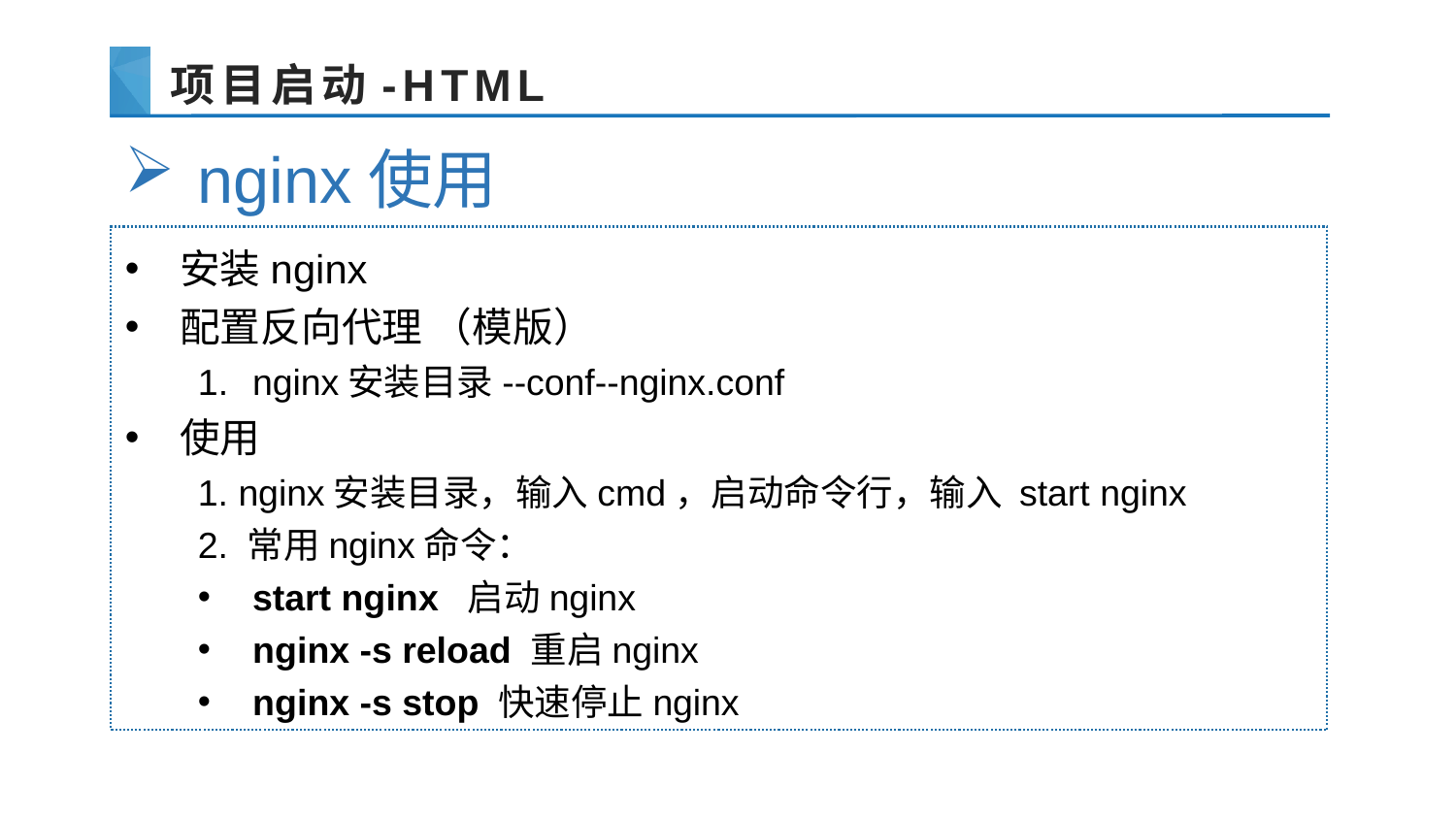

# 项目启动-HTML
nginx使用
安装nginx
配置反向代理 （模版）
nginx安装目录--conf--nginx.conf
使用
1. nginx安装目录，输入cmd，启动命令行，输入 start nginx
2. 常用nginx命令：
start nginx  启动nginx
nginx -s reload 重启nginx
nginx -s stop 快速停止nginx